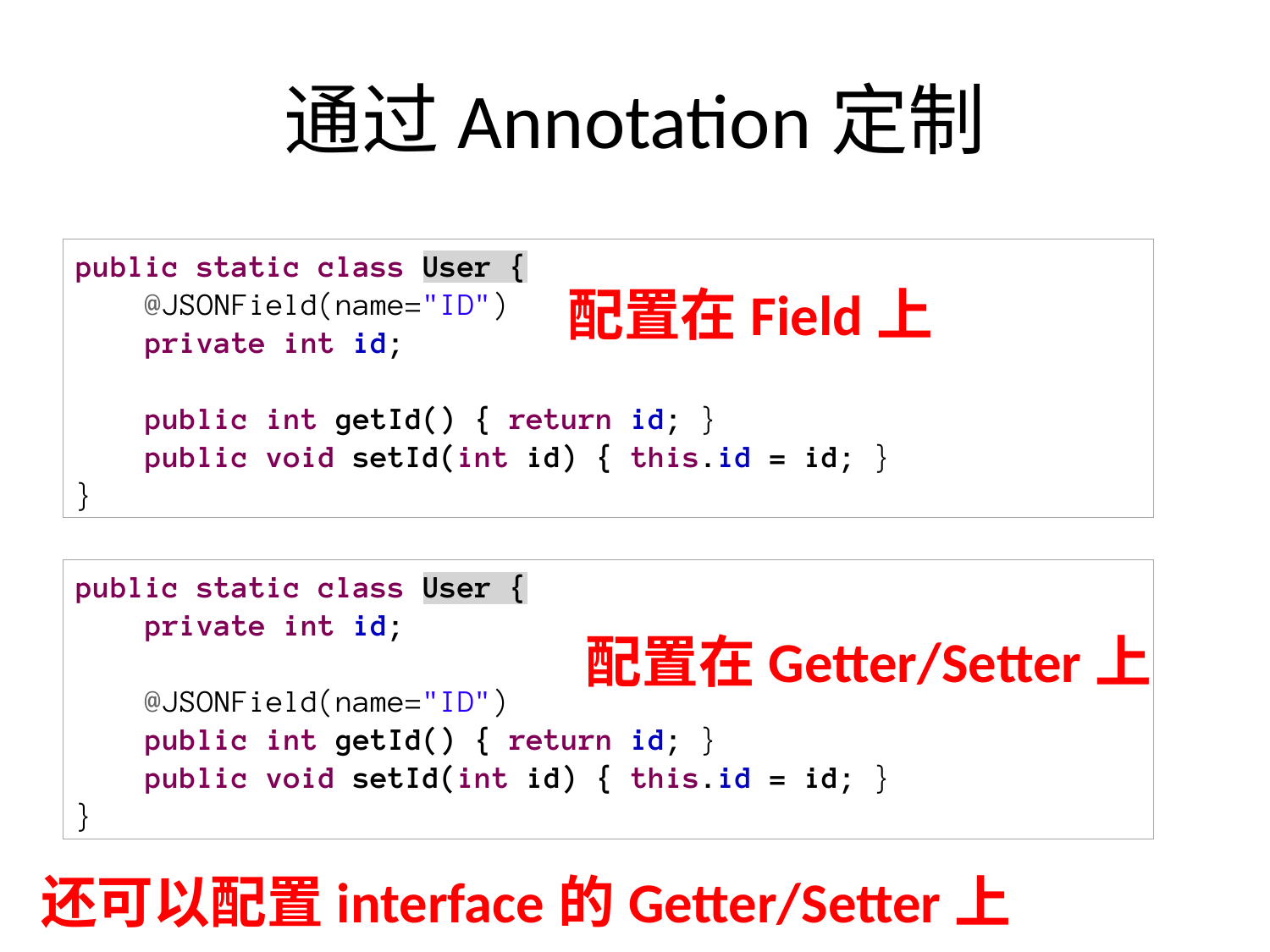

# 通过Annotation定制
public static class User {
    @JSONField(name="ID")
    private int id;

    public int getId() { return id; }
    public void setId(int id) { this.id = id; }
}
配置在Field上
public static class User {
    private int id;

    @JSONField(name="ID")
    public int getId() { return id; }
    public void setId(int id) { this.id = id; }
}
配置在Getter/Setter上
还可以配置interface的Getter/Setter上